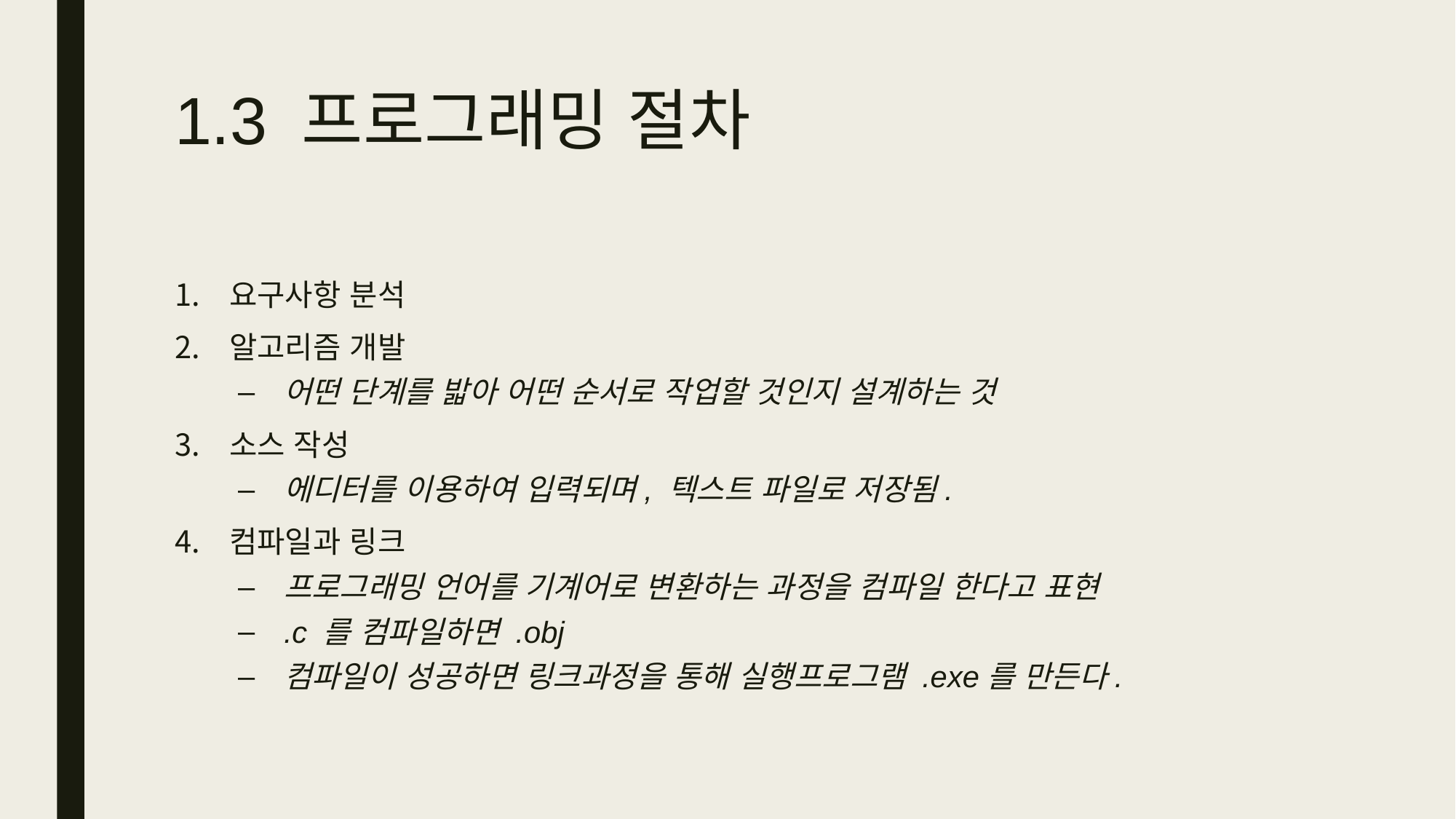

# 1.3 프로그래밍 절차
요구사항 분석
알고리즘 개발
어떤 단계를 밟아 어떤 순서로 작업할 것인지 설계하는 것
소스 작성
에디터를 이용하여 입력되며, 텍스트 파일로 저장됨.
컴파일과 링크
프로그래밍 언어를 기계어로 변환하는 과정을 컴파일 한다고 표현
.c 를 컴파일하면 .obj
컴파일이 성공하면 링크과정을 통해 실행프로그램 .exe를 만든다.